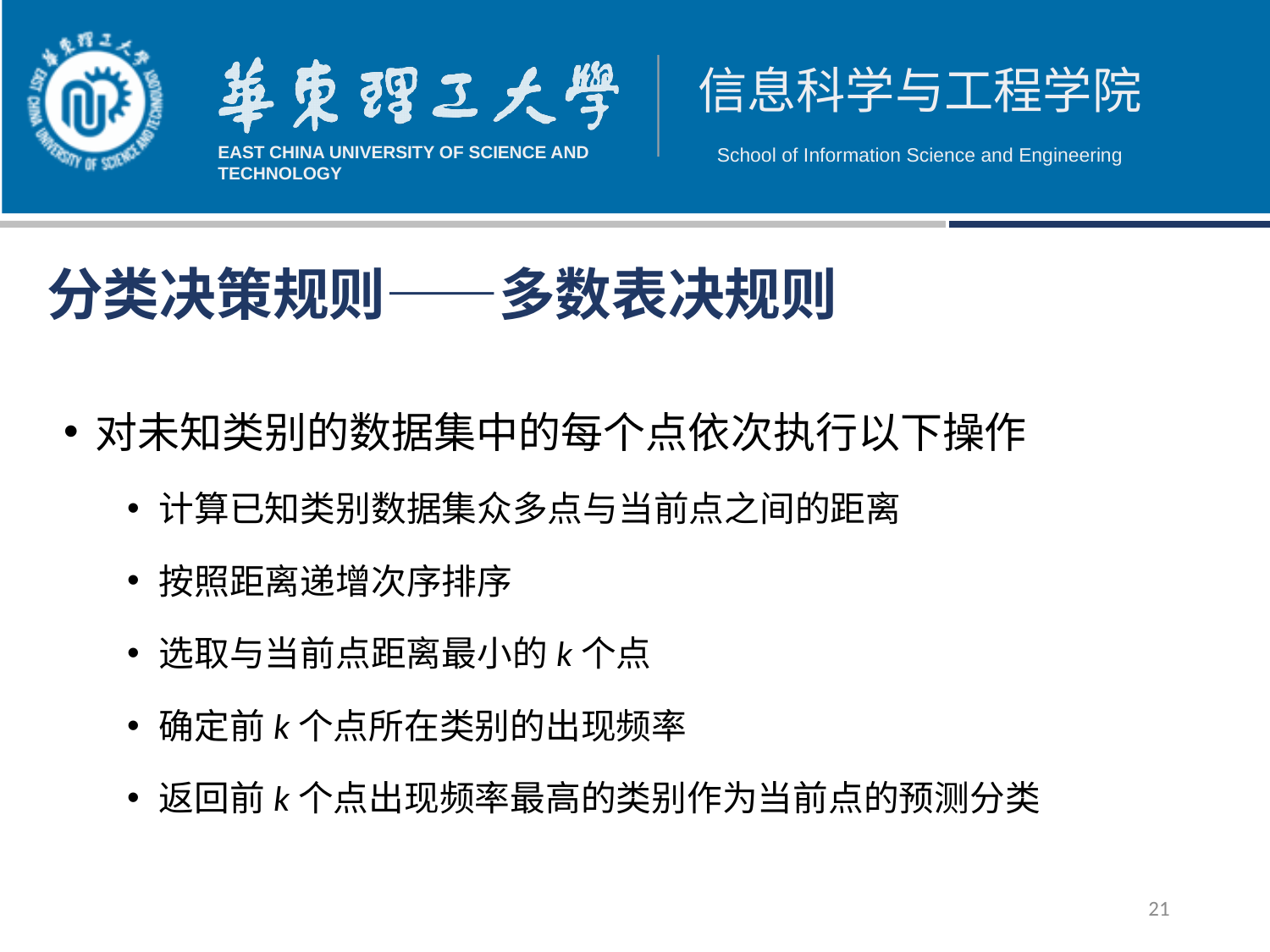

# 分类决策规则——多数表决规则
对未知类别的数据集中的每个点依次执行以下操作
计算已知类别数据集众多点与当前点之间的距离
按照距离递增次序排序
选取与当前点距离最小的k个点
确定前k个点所在类别的出现频率
返回前k个点出现频率最高的类别作为当前点的预测分类
21